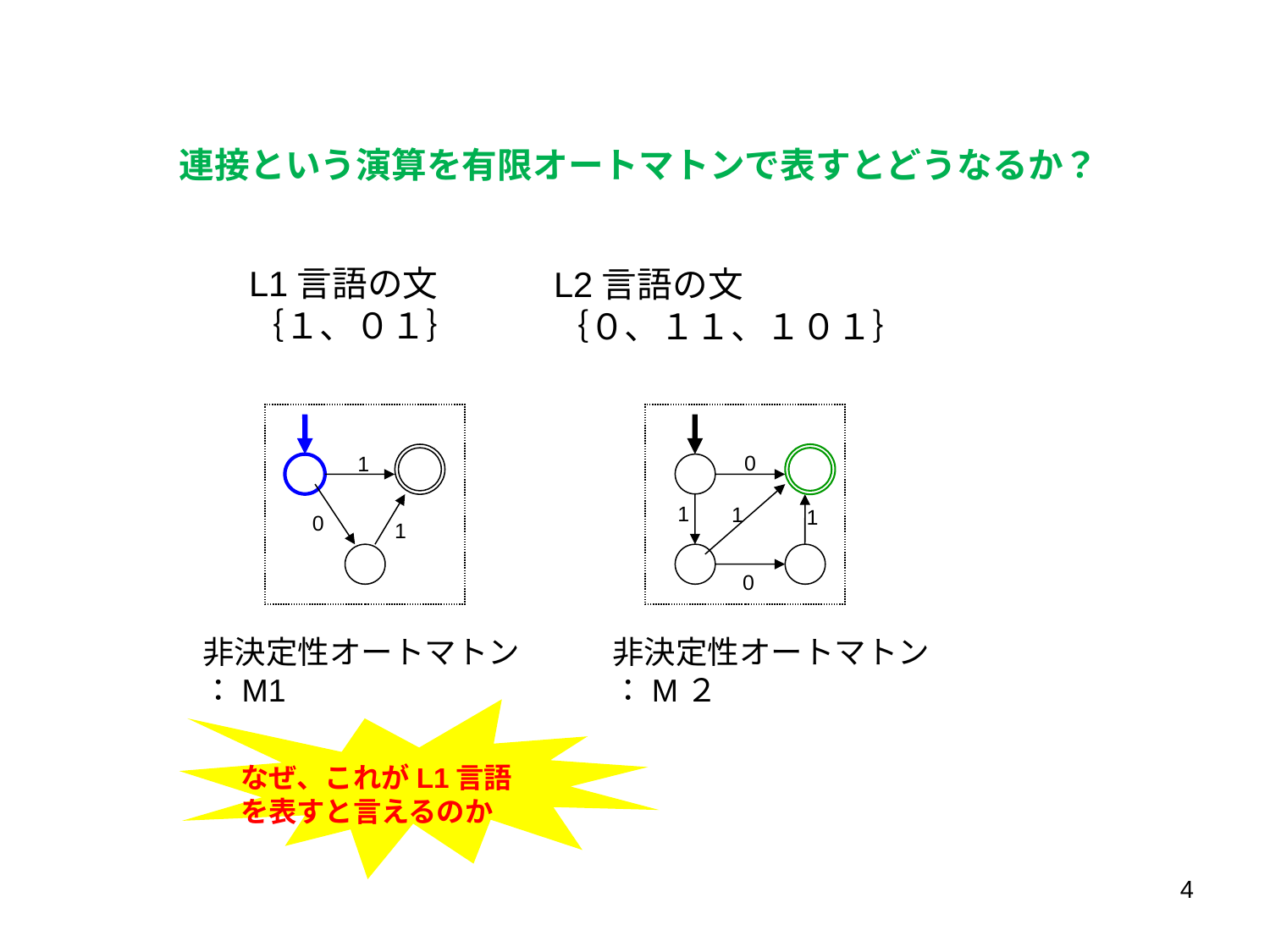

連接という演算を有限オートマトンで表すとどうなるか？
L1言語の文
｛１、０１｝
L2言語の文
｛０、１１、１０１｝

0
1

1

1
1
0
1

0

非決定性オートマトン
：M1

非決定性オートマトン
：M２

なぜ、これがL1言語
を表すと言えるのか
4